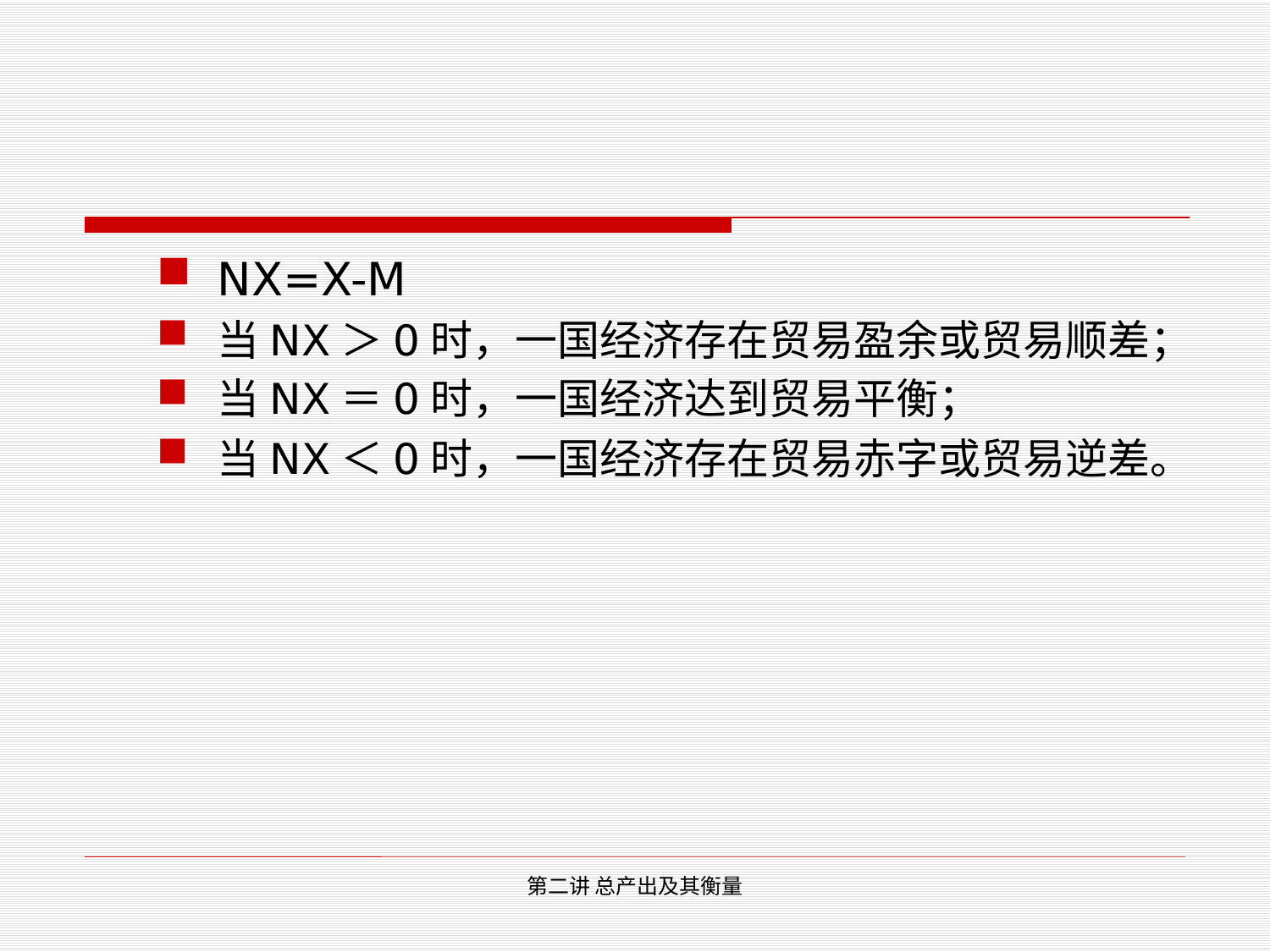

NX=X-M
当NX＞0时，一国经济存在贸易盈余或贸易顺差；
当NX＝0时，一国经济达到贸易平衡；
当NX＜0时，一国经济存在贸易赤字或贸易逆差。

第二讲 总产出及其衡量